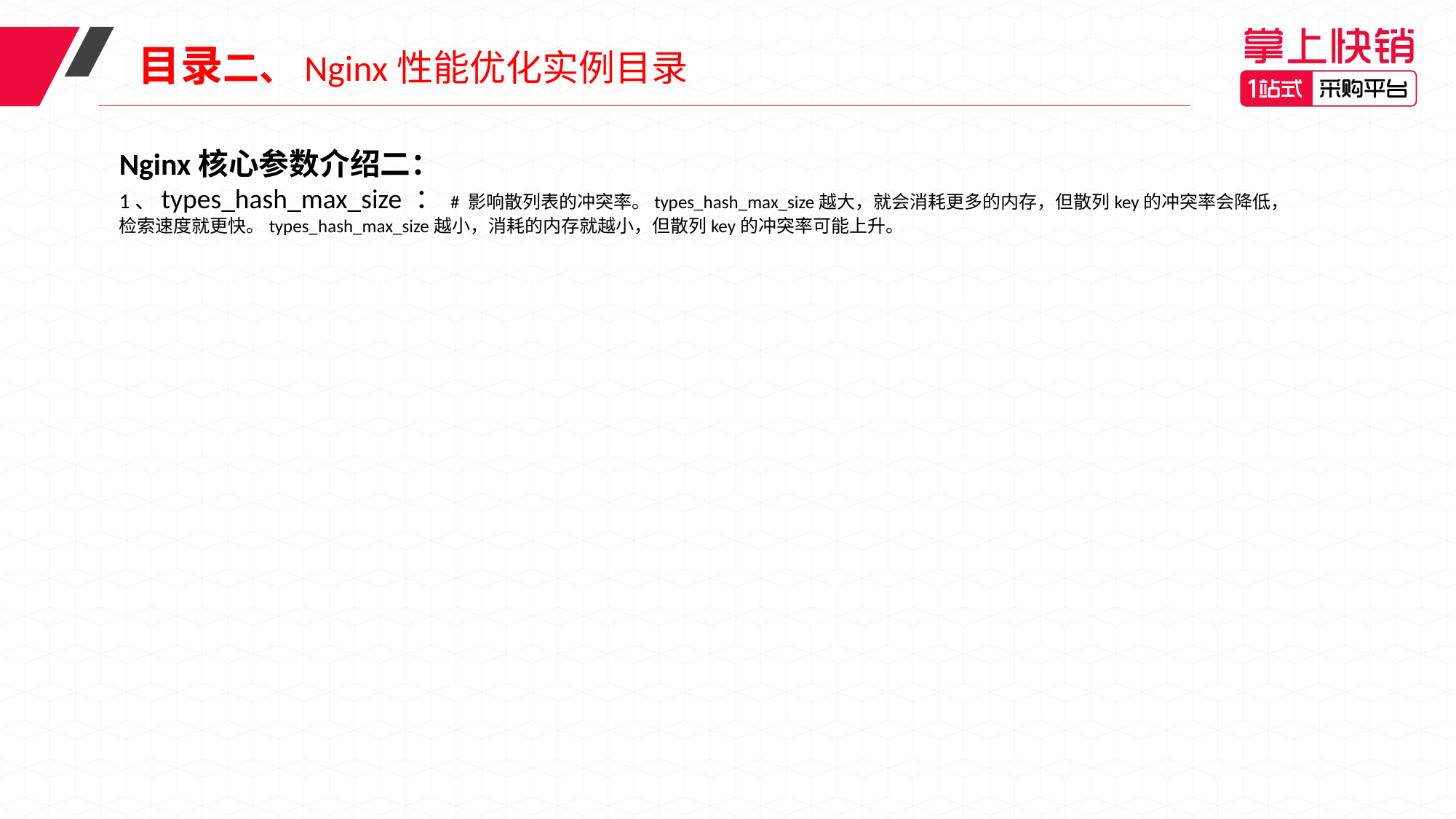

目录二、Nginx性能优化实例目录

Nginx核心参数介绍二：
1、types_hash_max_size ： # 影响散列表的冲突率。types_hash_max_size越大，就会消耗更多的内存，但散列key的冲突率会降低，检索速度就更快。types_hash_max_size越小，消耗的内存就越小，但散列key的冲突率可能上升。